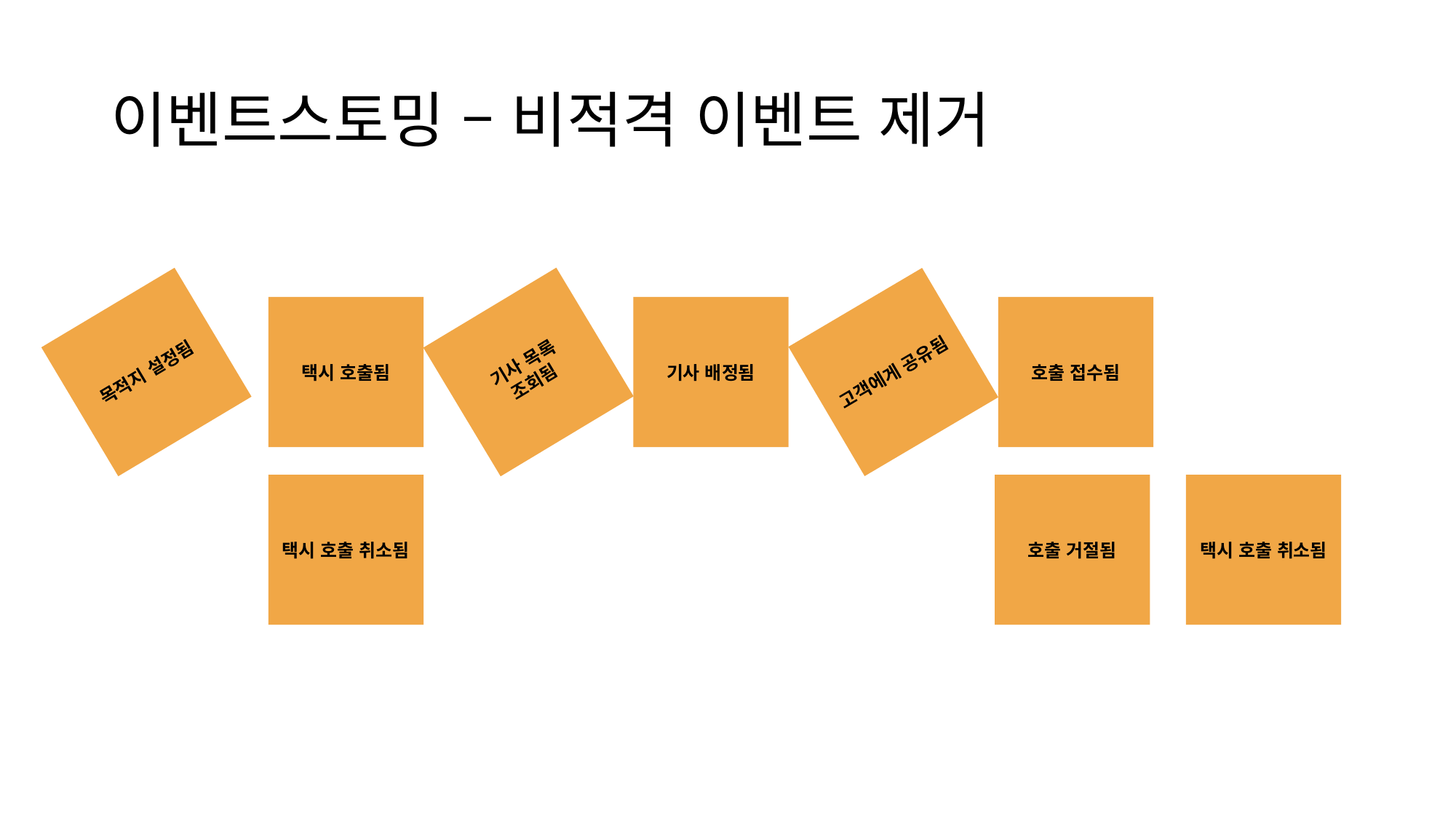

# 이벤트스토밍 – 비적격 이벤트 제거
목적지 설정됨
택시 호출됨
기사 목록
조회됨
기사 배정됨
고객에게 공유됨
호출 접수됨
택시 호출 취소됨
호출 거절됨
택시 호출 취소됨